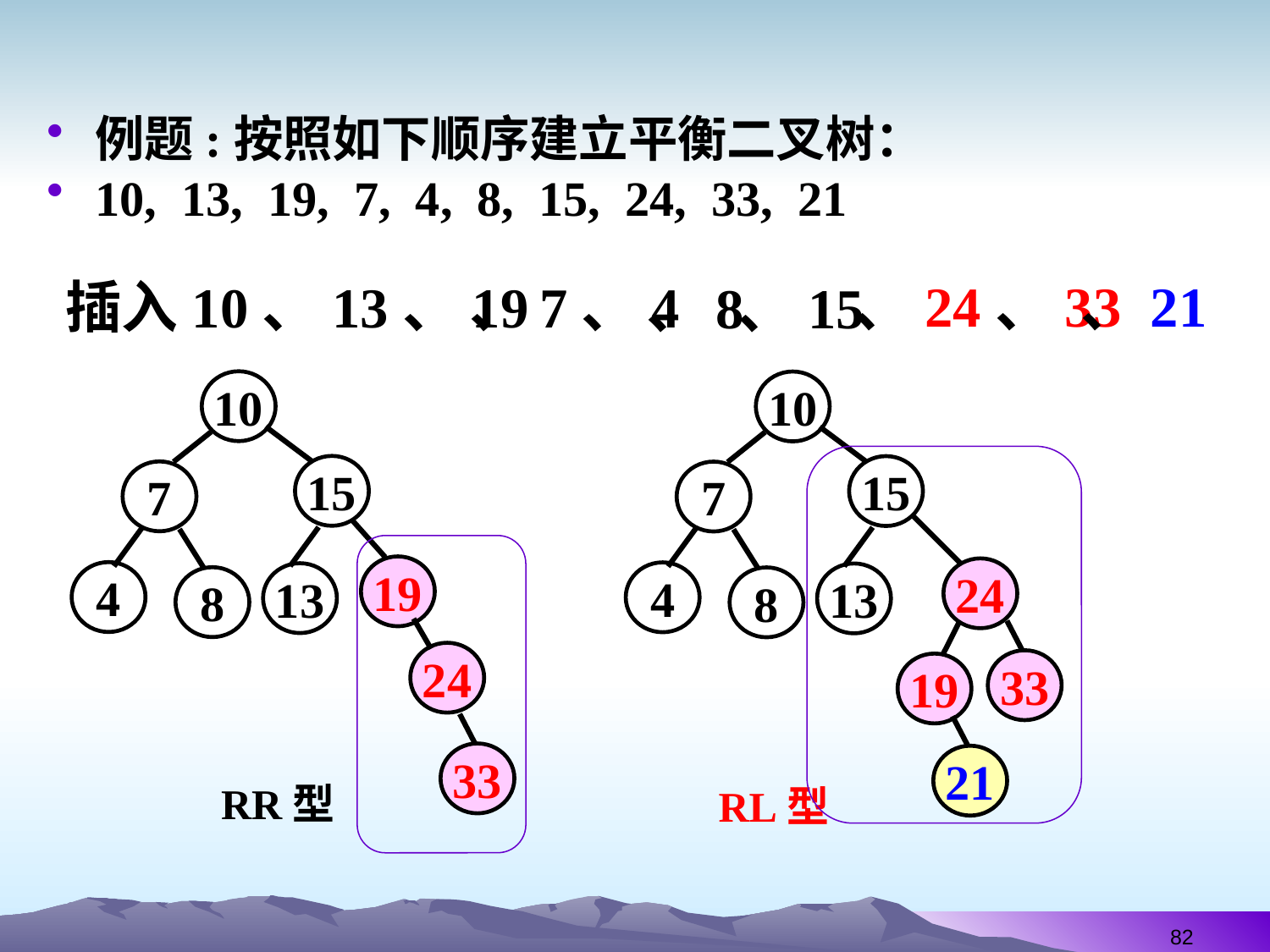

例题:按照如下顺序建立平衡二叉树：
10,  13,  19,  7,  4,  8,  15,  24,  33,  21
、24、33
、21
插入10、13、19
、7、4
、8
、15
10
10

15
7

4
13
8

15
7

19
24
4
13
8

24
33
19

33
21
RR型
RL型
82